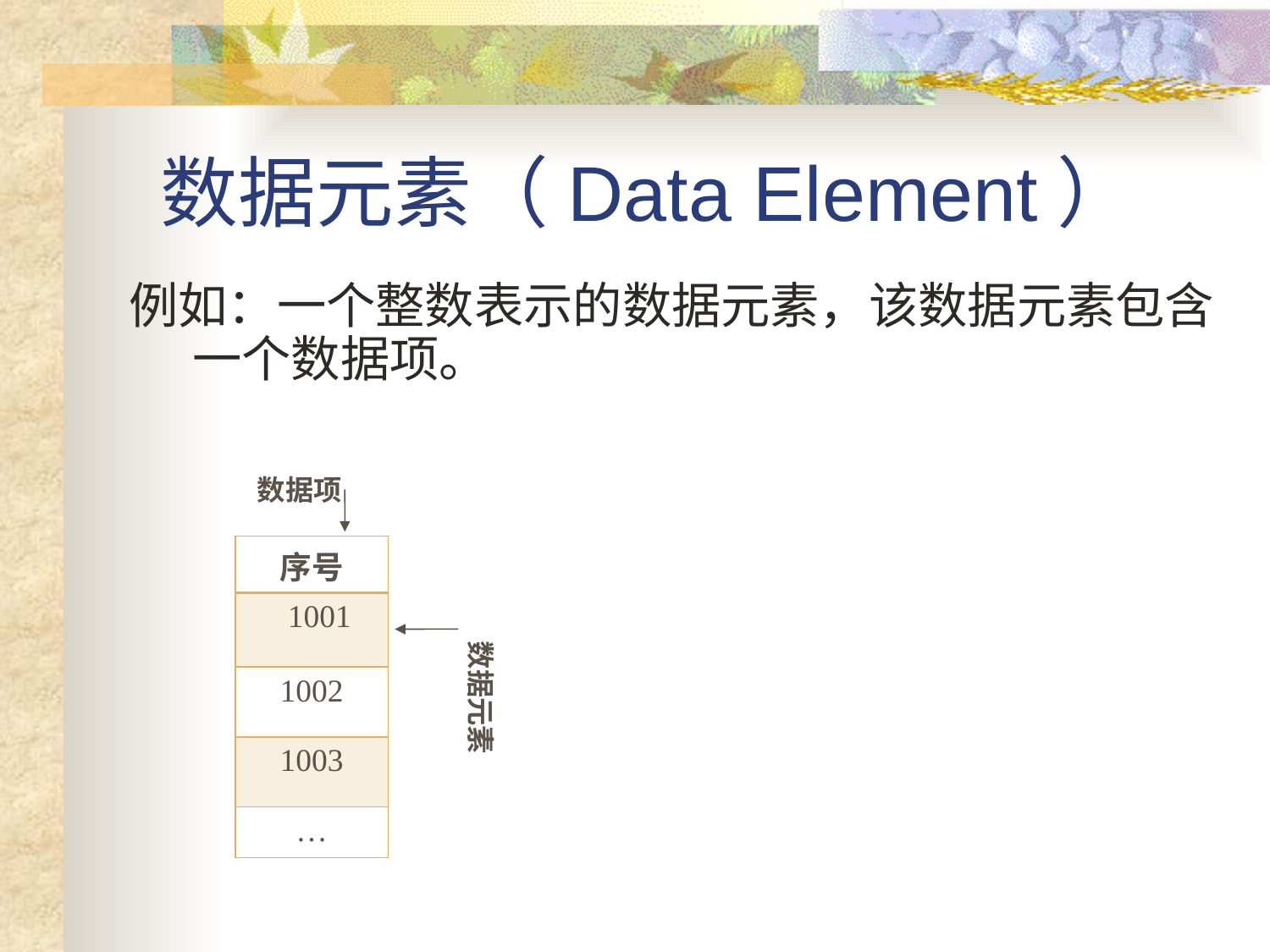

# 数据元素（Data Element）
例如：一个整数表示的数据元素，该数据元素包含一个数据项。

数据项

| 序号 |
| --- |
| 1001 |
| 1002 |
| 1003 |
| … |
数据元素